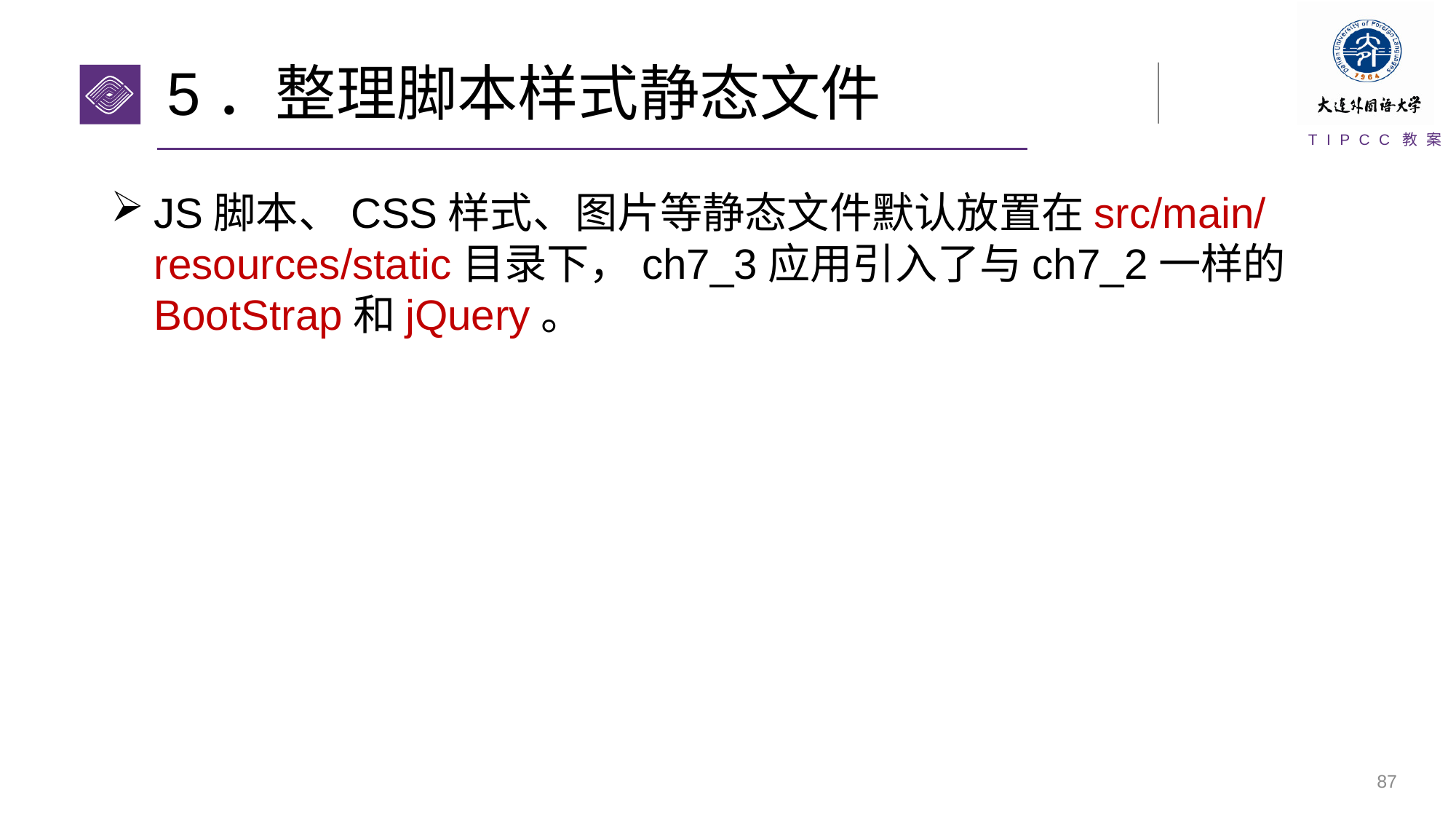

# 5．整理脚本样式静态文件
JS脚本、CSS样式、图片等静态文件默认放置在src/main/resources/static目录下，ch7_3应用引入了与ch7_2一样的BootStrap和jQuery。
87